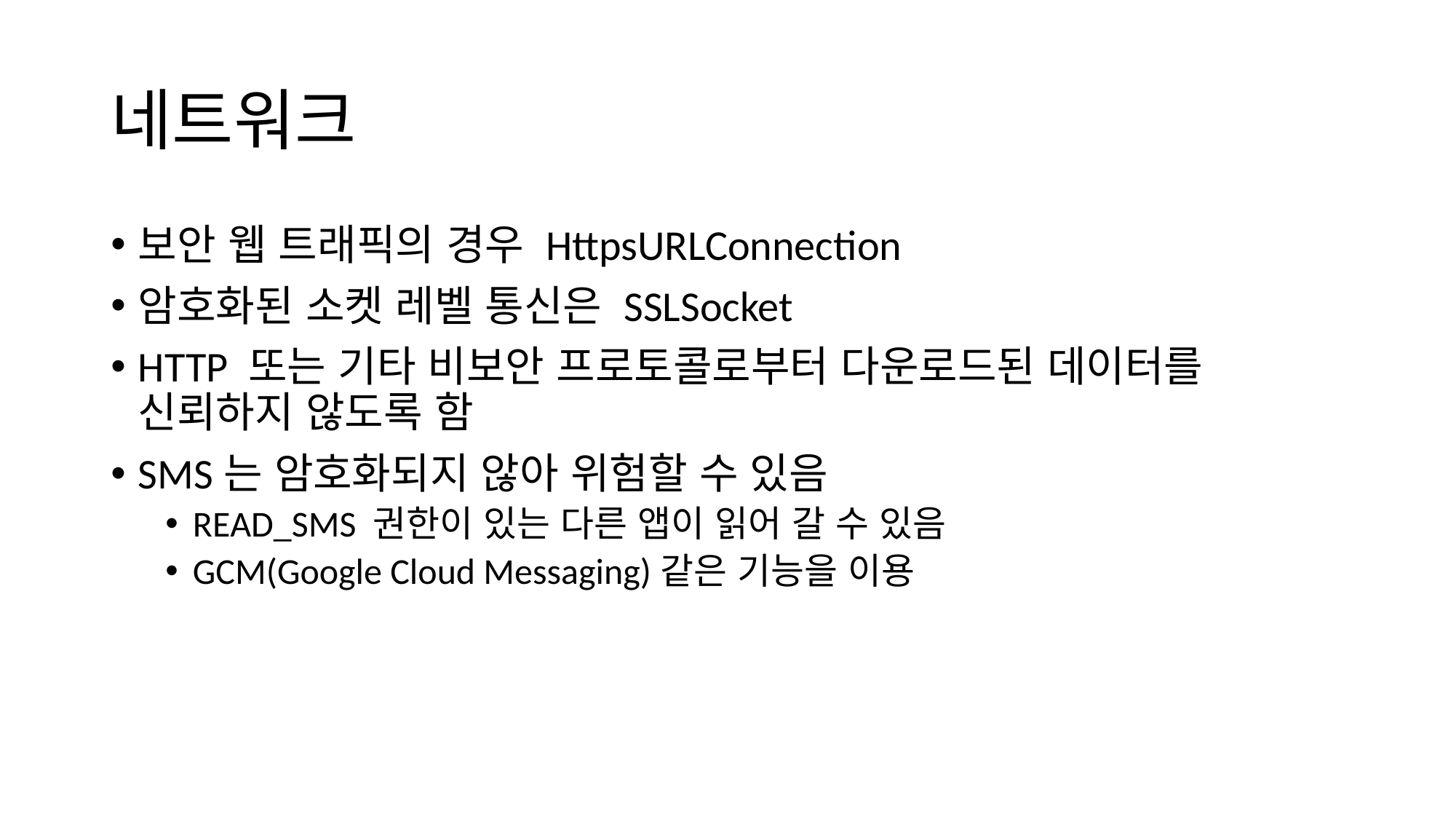

# 네트워크
보안 웹 트래픽의 경우 HttpsURLConnection
암호화된 소켓 레벨 통신은 SSLSocket
HTTP 또는 기타 비보안 프로토콜로부터 다운로드된 데이터를 신뢰하지 않도록 함
SMS는 암호화되지 않아 위험할 수 있음
READ_SMS 권한이 있는 다른 앱이 읽어 갈 수 있음
GCM(Google Cloud Messaging)같은 기능을 이용